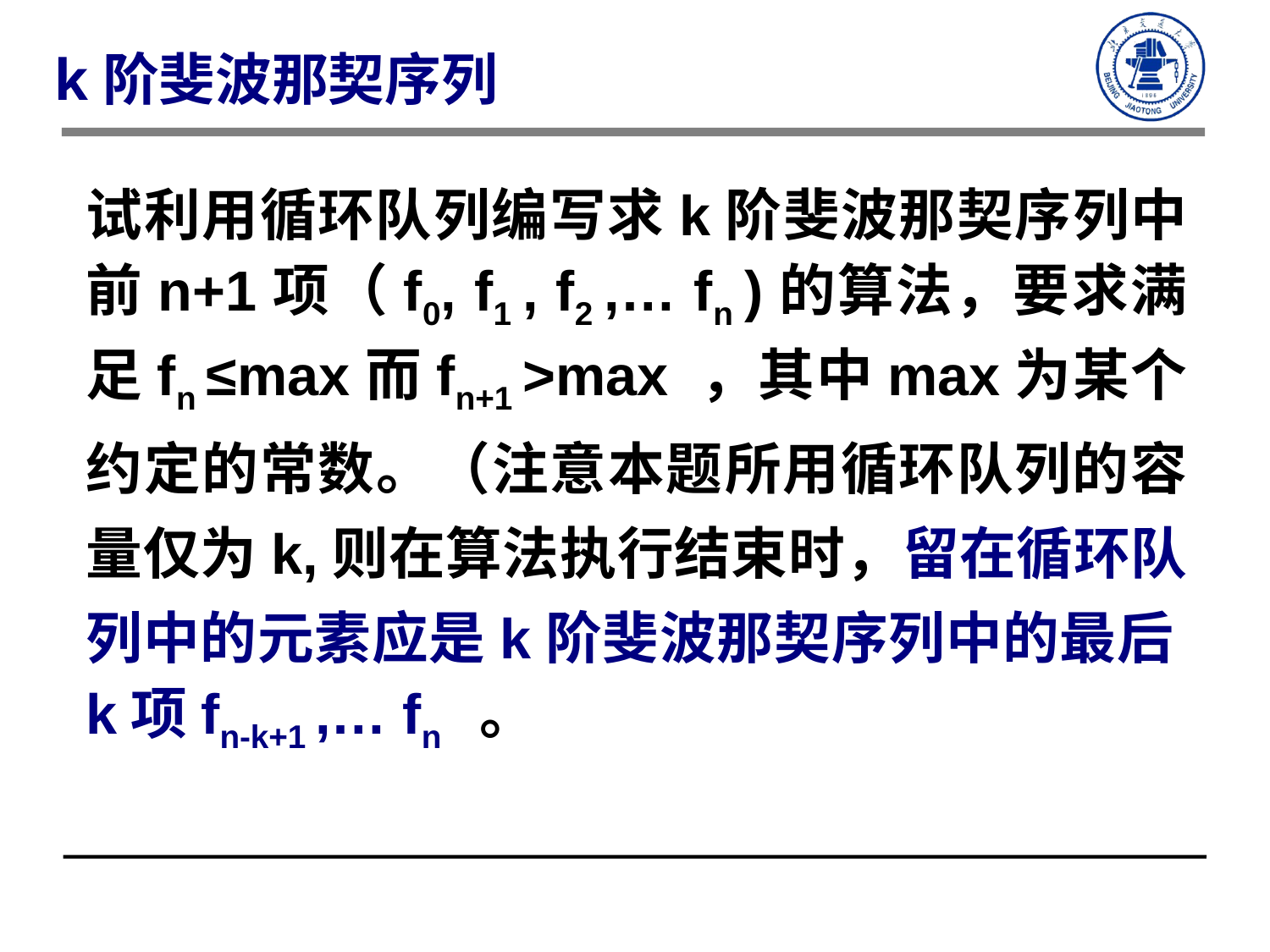

# k阶斐波那契序列
试利用循环队列编写求k阶斐波那契序列中前n+1项（f0, f1 , f2 ,… fn )的算法，要求满足fn ≤max而fn+1 >max ，其中max为某个约定的常数。（注意本题所用循环队列的容量仅为k,则在算法执行结束时，留在循环队列中的元素应是k阶斐波那契序列中的最后k项fn-k+1 ,… fn  。